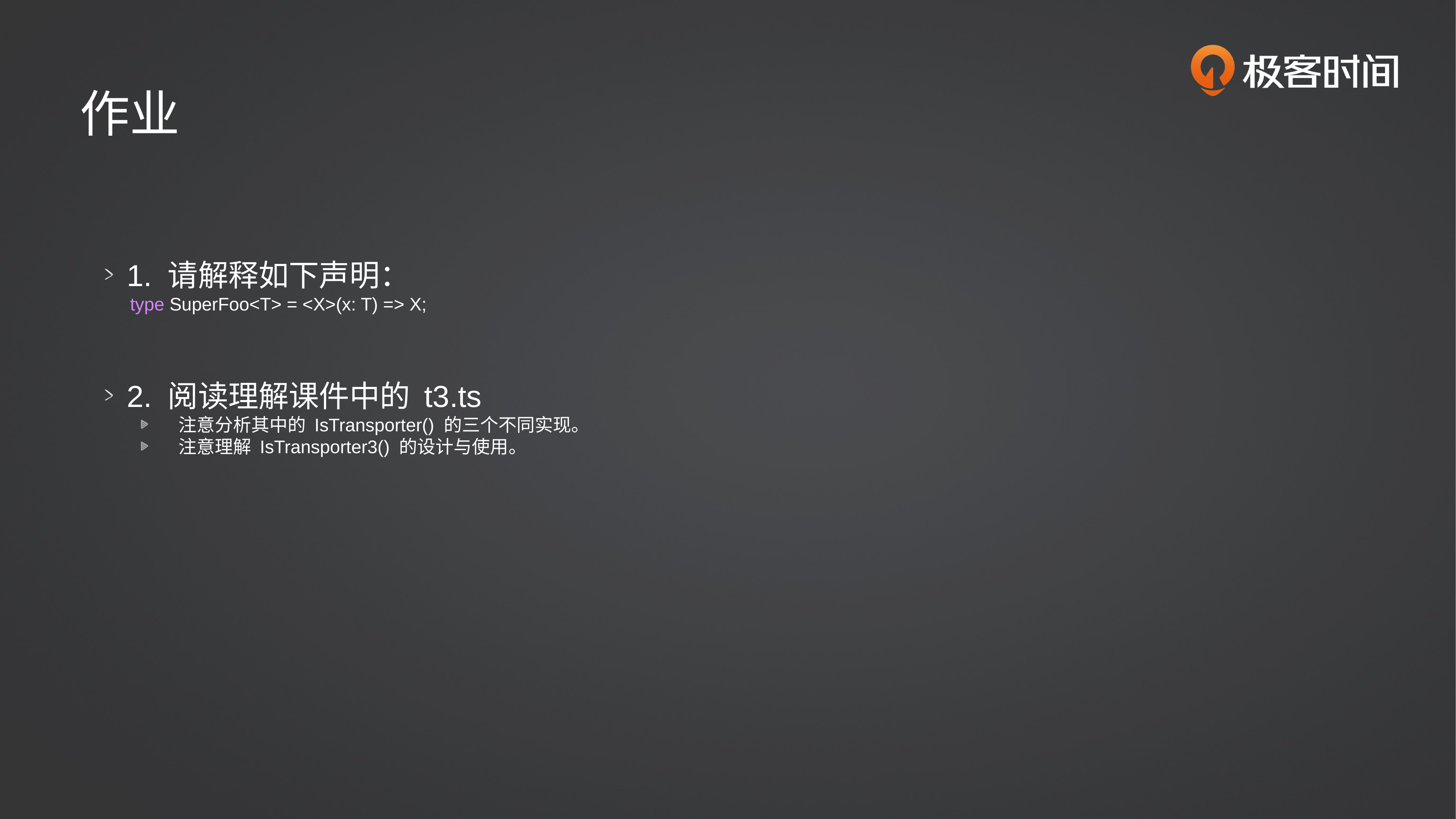

作业
1. 请解释如下声明：
type SuperFoo<T> = <X>(x: T) => X;
2. 阅读理解课件中的 t3.ts
注意分析其中的 IsTransporter() 的三个不同实现。
注意理解 IsTransporter3() 的设计与使用。